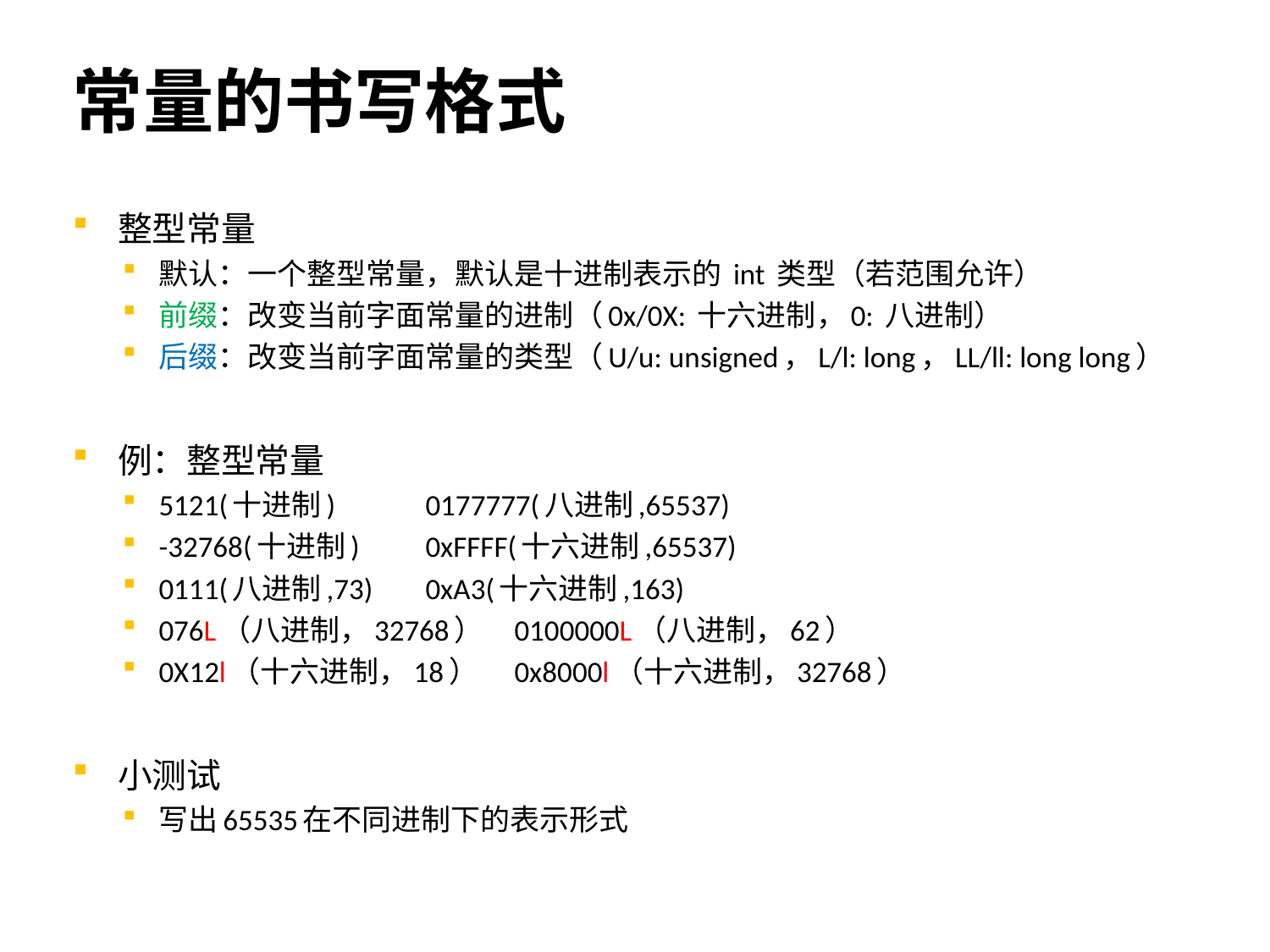

# 常量的书写格式
整型常量
默认：一个整型常量，默认是十进制表示的 int 类型（若范围允许）
前缀：改变当前字面常量的进制（0x/0X: 十六进制，0: 八进制）
后缀：改变当前字面常量的类型（U/u: unsigned，L/l: long，LL/ll: long long）

例：整型常量
5121(十进制) 		0177777(八进制,65537)
-32768(十进制)		0xFFFF(十六进制,65537)
0111(八进制,73)		0xA3(十六进制,163)
076L（八进制，32768）	0100000L（八进制，62）
0X12l（十六进制，18）	0x8000l（十六进制，32768）

小测试
写出65535在不同进制下的表示形式